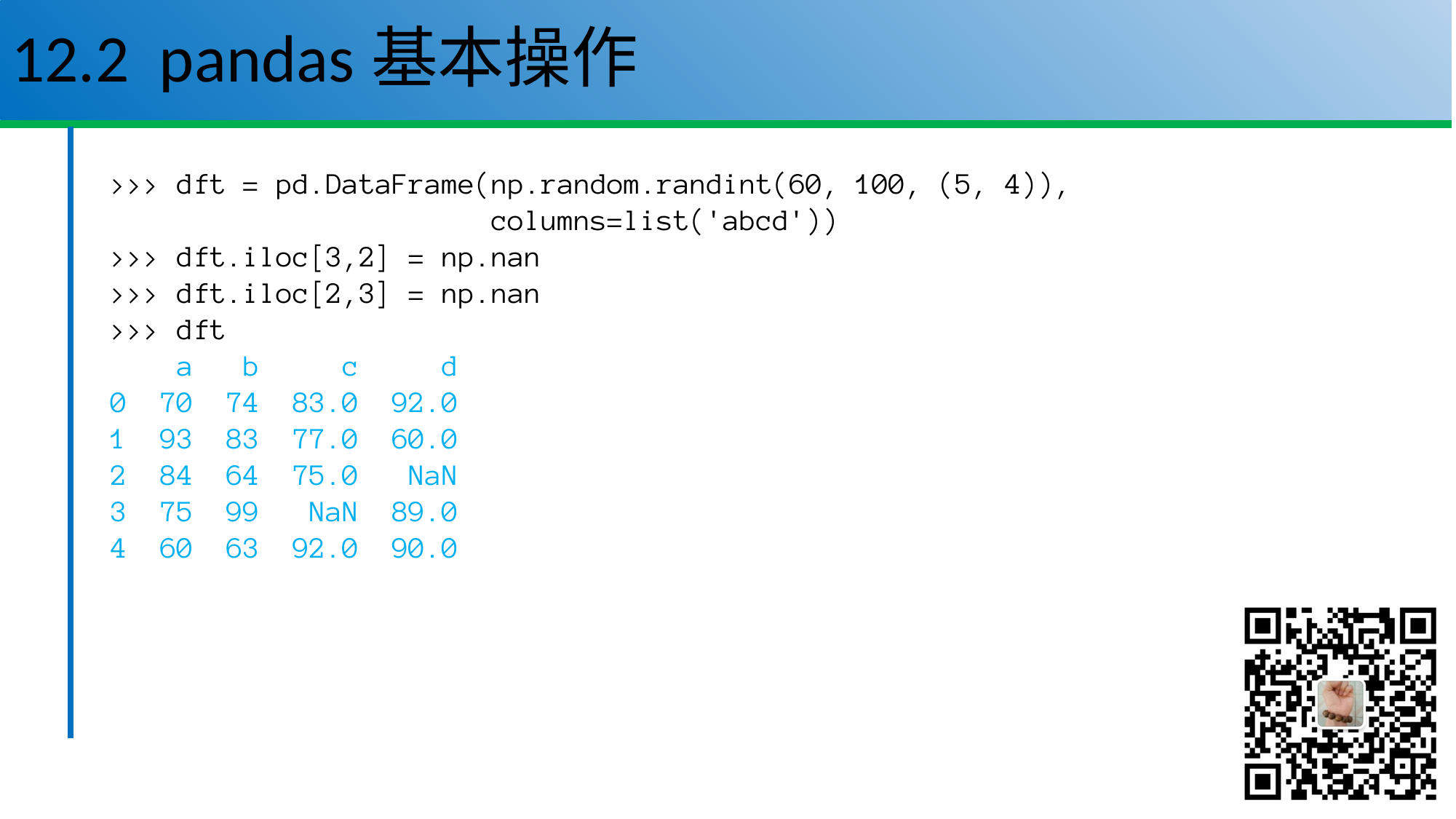

# 12.2  pandas基本操作
>>> dft = pd.DataFrame(np.random.randint(60, 100, (5, 4)),
                       columns=list('abcd'))
>>> dft.iloc[3,2] = np.nan
>>> dft.iloc[2,3] = np.nan
>>> dft
    a   b     c     d
0  70  74  83.0  92.0
1  93  83  77.0  60.0
2  84  64  75.0   NaN
3  75  99   NaN  89.0
4  60  63  92.0  90.0
69